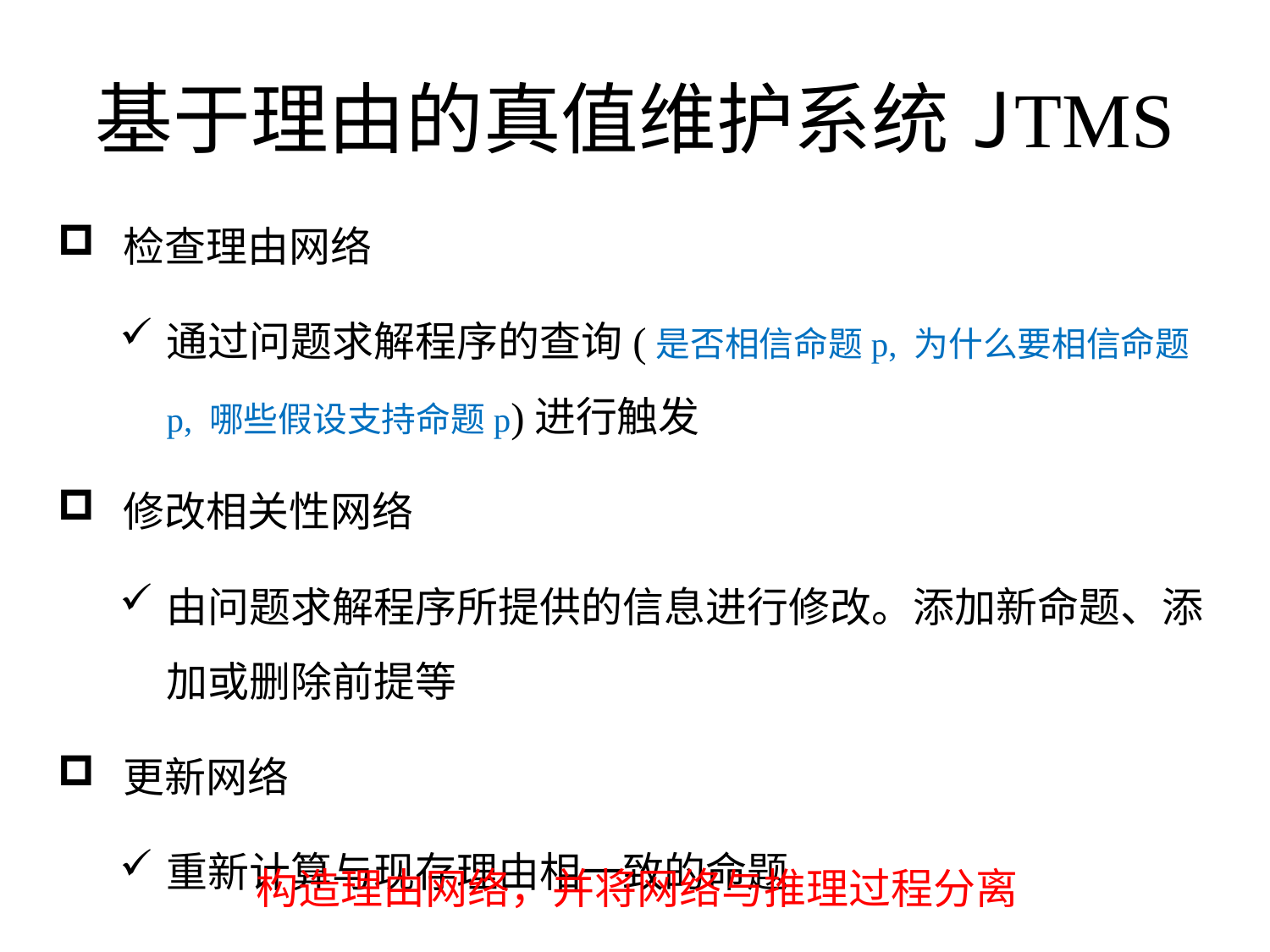

# 基于理由的真值维护系统JTMS
 检查理由网络
通过问题求解程序的查询(是否相信命题p, 为什么要相信命题p, 哪些假设支持命题p)进行触发
 修改相关性网络
由问题求解程序所提供的信息进行修改。添加新命题、添加或删除前提等
 更新网络
重新计算与现存理由相一致的命题

构造理由网络，并将网络与推理过程分离